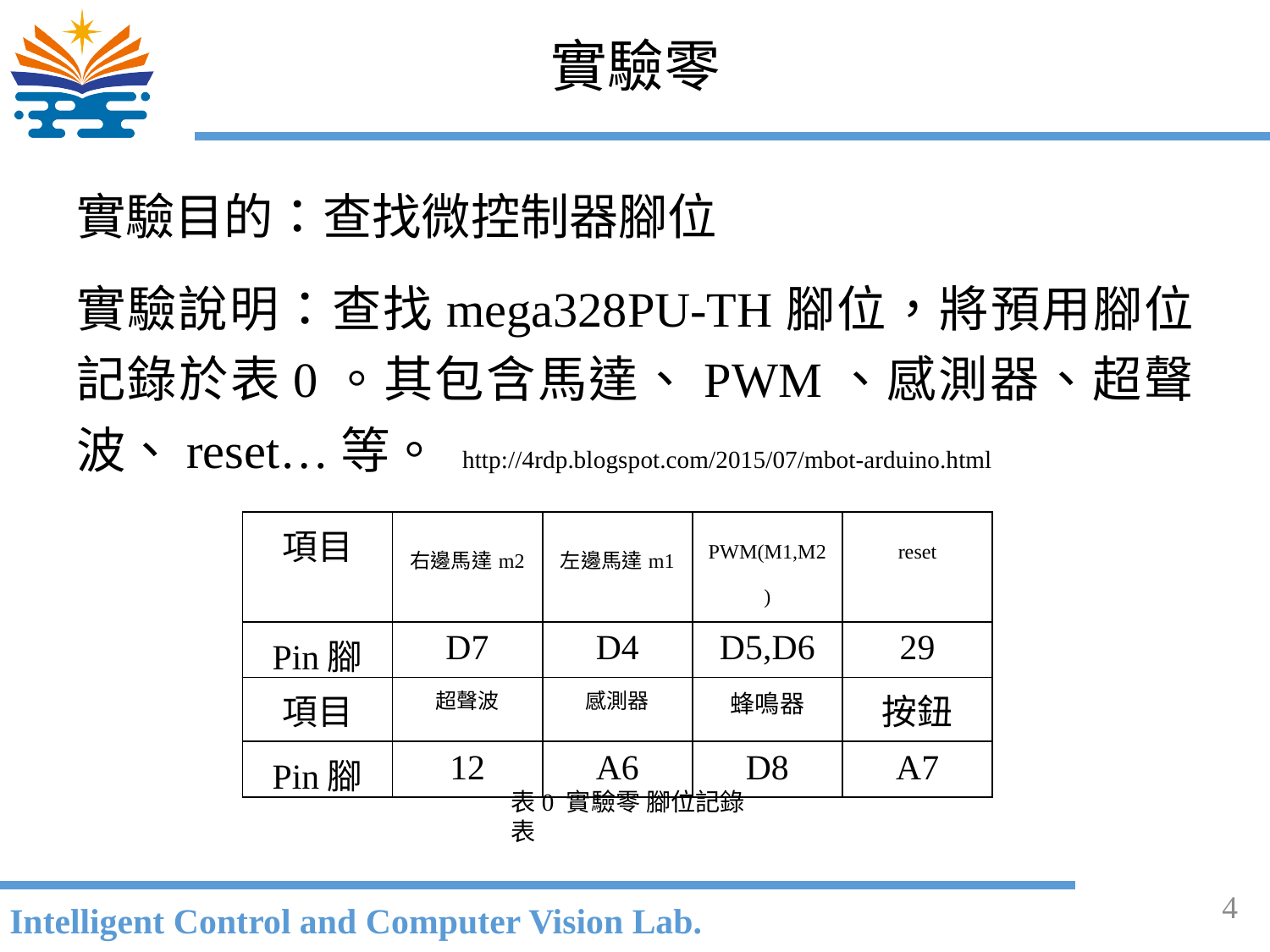

# 實驗零
實驗目的：查找微控制器腳位
實驗說明：查找mega328PU-TH腳位，將預用腳位記錄於表0。其包含馬達、PWM、感測器、超聲波、reset…等。 http://4rdp.blogspot.com/2015/07/mbot-arduino.html

| 項目 | 右邊馬達m2 | 左邊馬達m1 | PWM(M1,M2) | reset |
| --- | --- | --- | --- | --- |
| Pin腳 | D7 | D4 | D5,D6 | 29 |
| 項目 | 超聲波 | 感測器 | 蜂鳴器 | 按鈕 |
| Pin腳 | 12 | A6 | D8 | A7 |
表0 實驗零 腳位記錄表
4